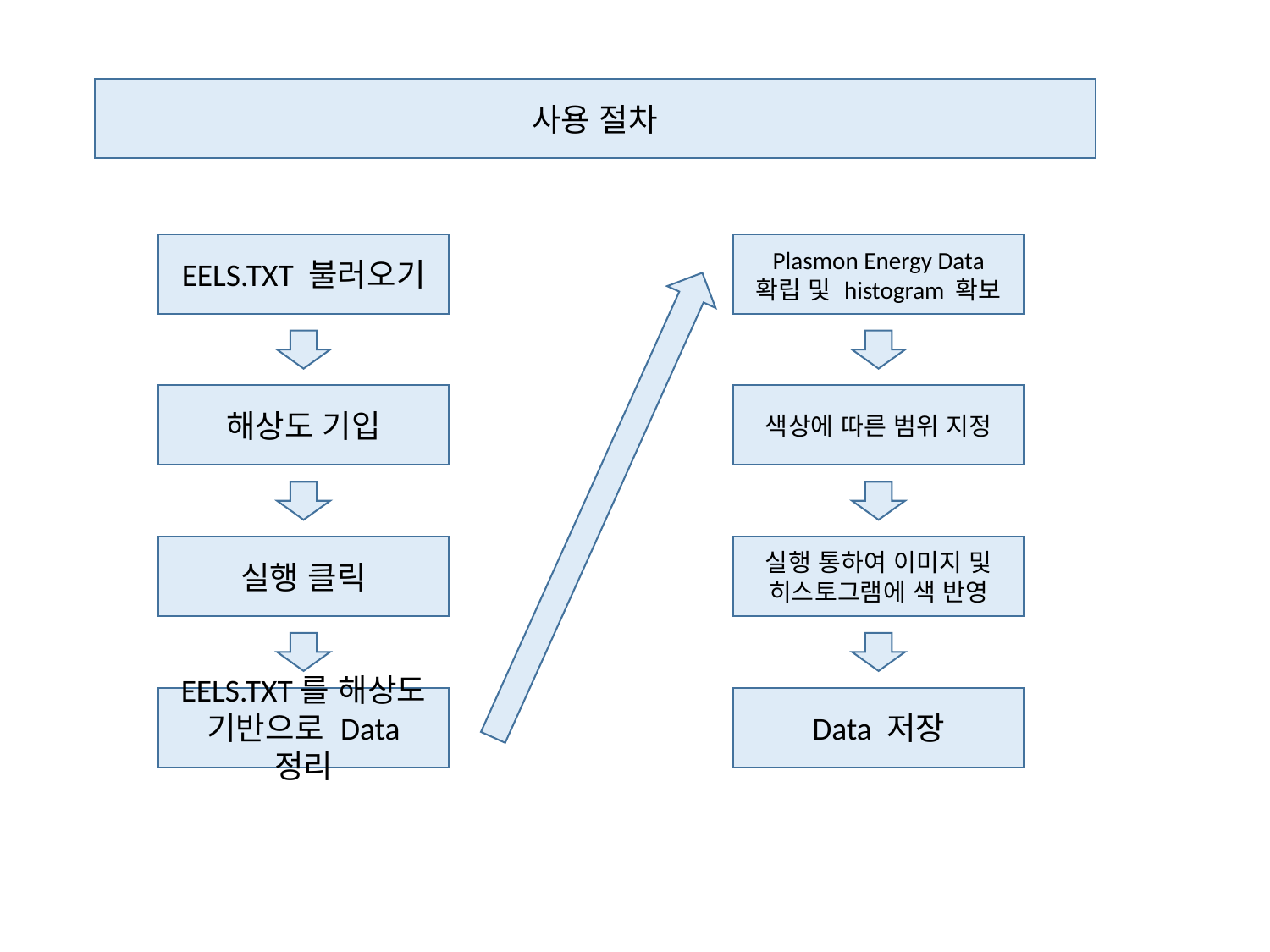

사용 절차
EELS.TXT 불러오기
Plasmon Energy Data 확립 및 histogram 확보

해상도 기입
색상에 따른 범위 지정

실행 클릭
실행 통하여 이미지 및 히스토그램에 색 반영

EELS.TXT를 해상도 기반으로 Data 정리
Data 저장